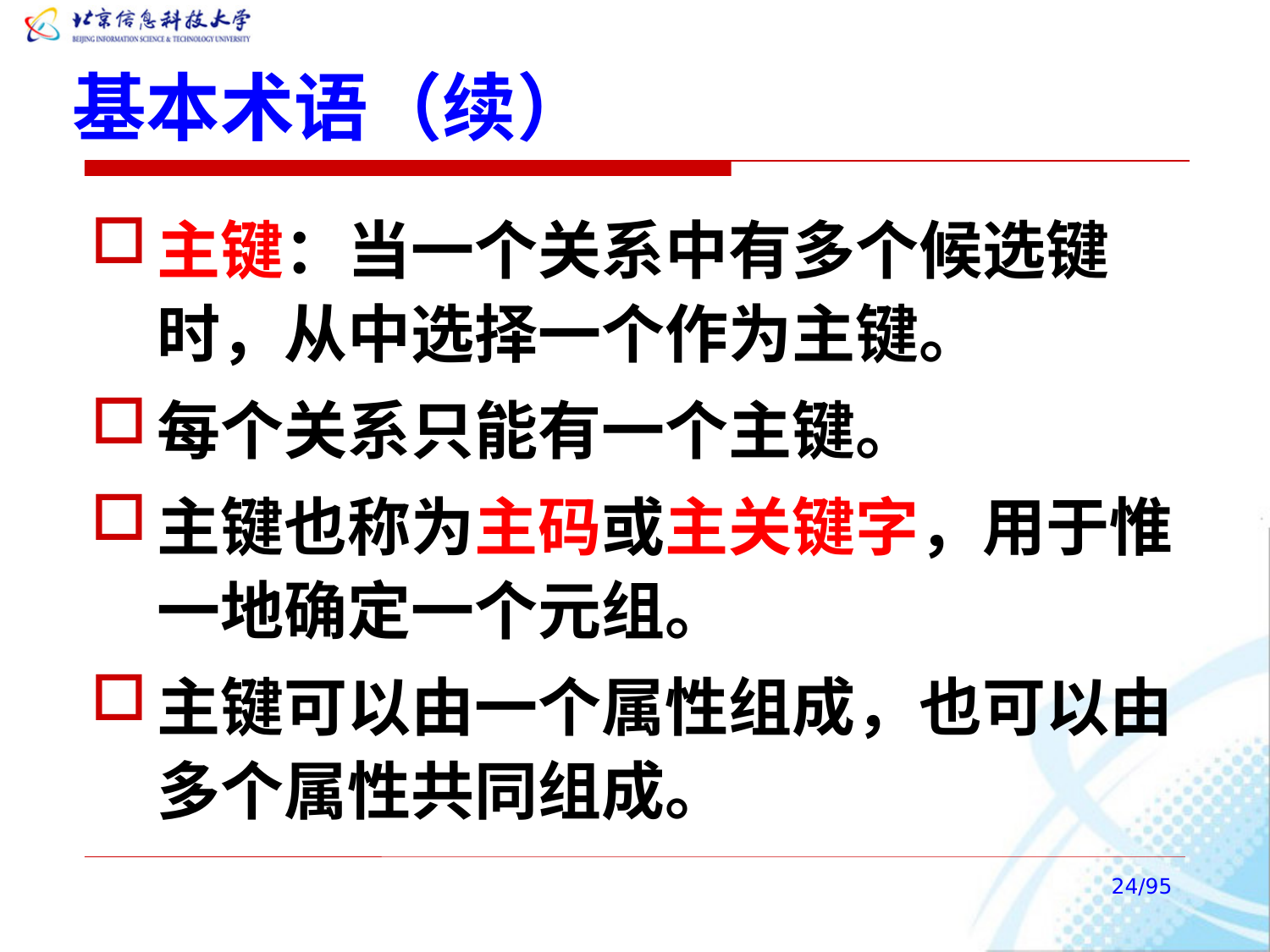

# 基本术语（续）
主键：当一个关系中有多个候选键时，从中选择一个作为主键。
每个关系只能有一个主键。
主键也称为主码或主关键字，用于惟一地确定一个元组。
主键可以由一个属性组成，也可以由多个属性共同组成。

24/95